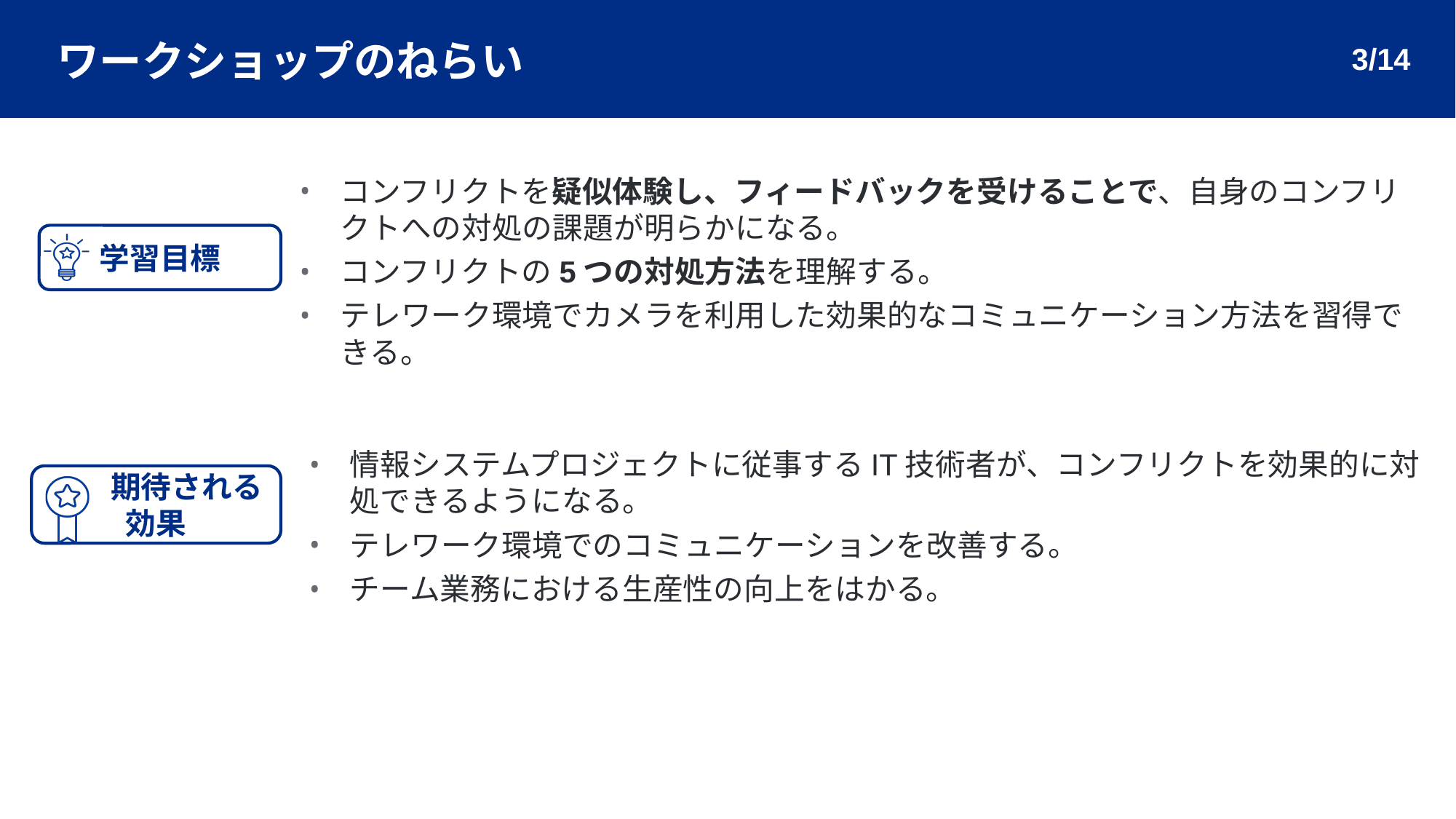

3/14
# ワークショップのねらい
コンフリクトを疑似体験し、フィードバックを受けることで、自身のコンフリクトへの対処の課題が明らかになる。
コンフリクトの5つの対処方法を理解する。
テレワーク環境でカメラを利用した効果的なコミュニケーション方法を習得できる。
学習目標

情報システムプロジェクトに従事するIT技術者が、コンフリクトを効果的に対処できるようになる。
テレワーク環境でのコミュニケーションを改善する。
チーム業務における生産性の向上をはかる。
　　期待される効果